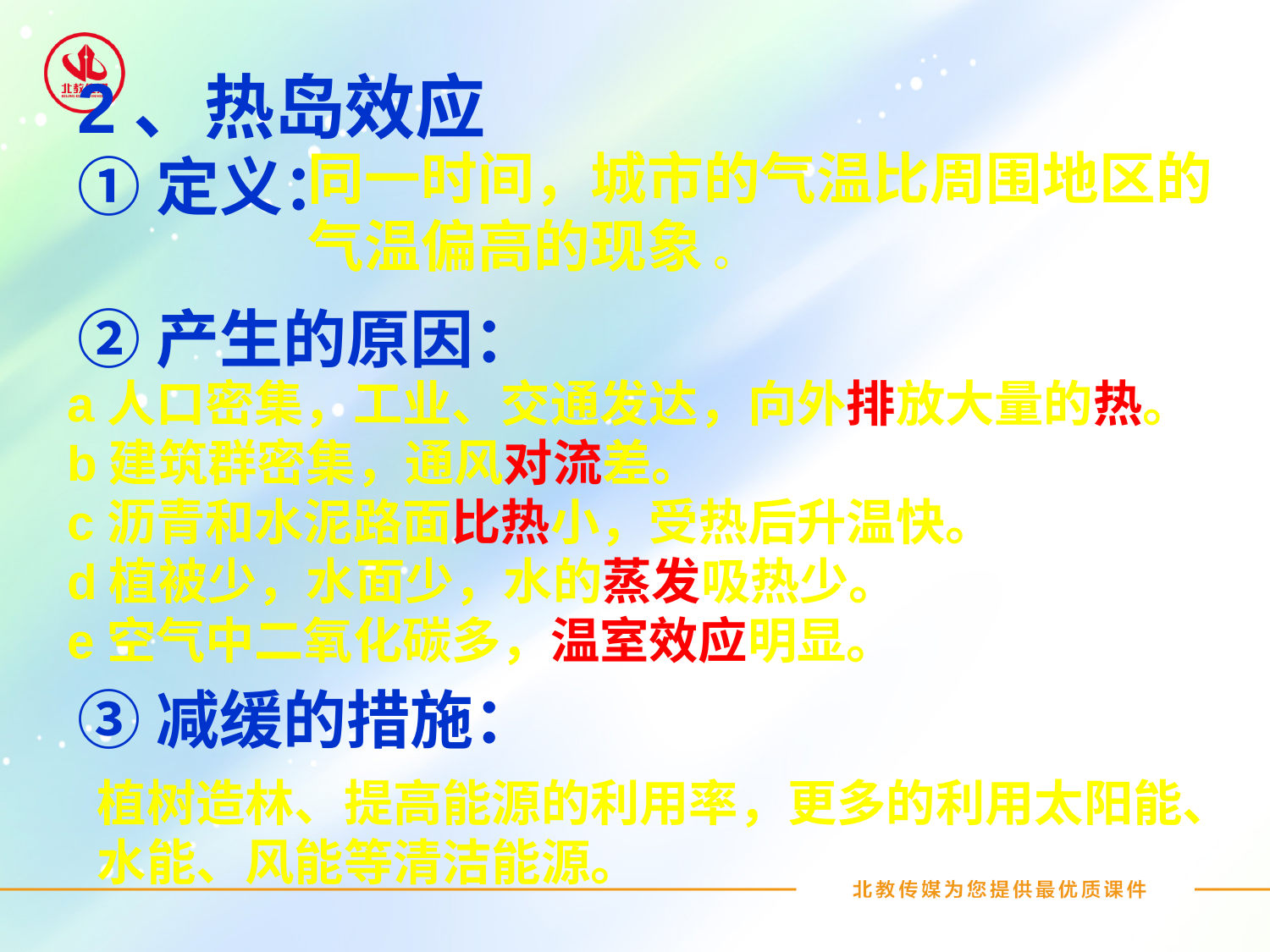

2、热岛效应
①定义：

②产生的原因：

③减缓的措施：
同一时间，城市的气温比周围地区的
气温偏高的现象 。
a人口密集，工业、交通发达，向外排放大量的热。
b建筑群密集，通风对流差。
c沥青和水泥路面比热小，受热后升温快。
d植被少，水面少，水的蒸发吸热少。
e空气中二氧化碳多，温室效应明显。
植树造林、提高能源的利用率，更多的利用太阳能、水能、风能等清洁能源。